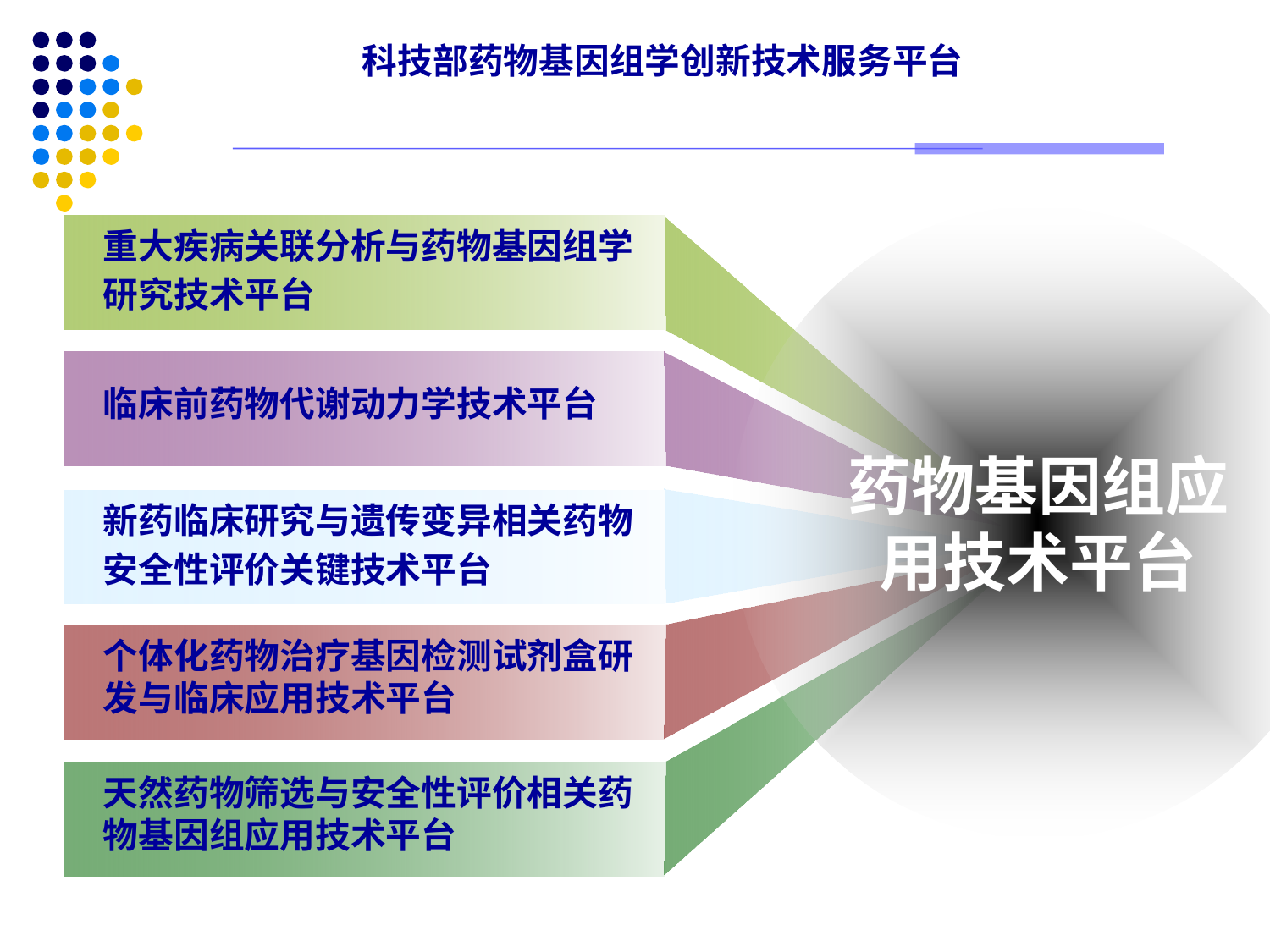

# 科技部药物基因组学创新技术服务平台
药物基因组应用技术平台
重大疾病关联分析与药物基因组学研究技术平台

临床前药物代谢动力学技术平台

新药临床研究与遗传变异相关药物安全性评价关键技术平台

个体化药物治疗基因检测试剂盒研发与临床应用技术平台

天然药物筛选与安全性评价相关药物基因组应用技术平台